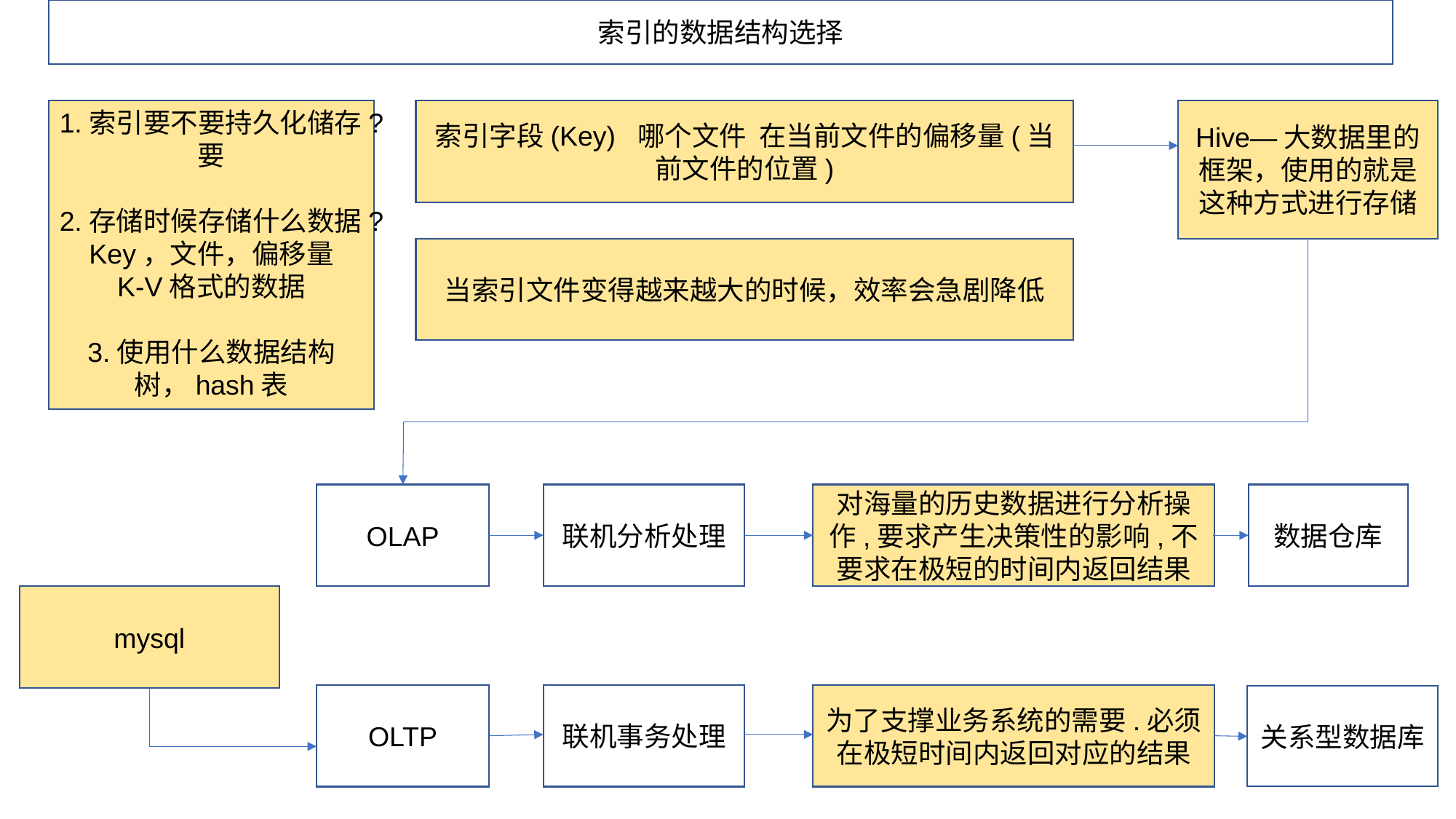

索引的数据结构选择
1.索引要不要持久化储存?
要

2.存储时候存储什么数据?
Key，文件，偏移量
K-V格式的数据

3.使用什么数据结构
树，hash表
索引字段(Key)  哪个文件  在当前文件的偏移量(当前文件的位置)
Hive—大数据里的框架，使用的就是这种方式进行存储
当索引文件变得越来越大的时候，效率会急剧降低
OLAP
联机分析处理
对海量的历史数据进行分析操作,要求产生决策性的影响,不要求在极短的时间内返回结果
数据仓库
mysql
OLTP
联机事务处理
为了支撑业务系统的需要.必须在极短时间内返回对应的结果
关系型数据库